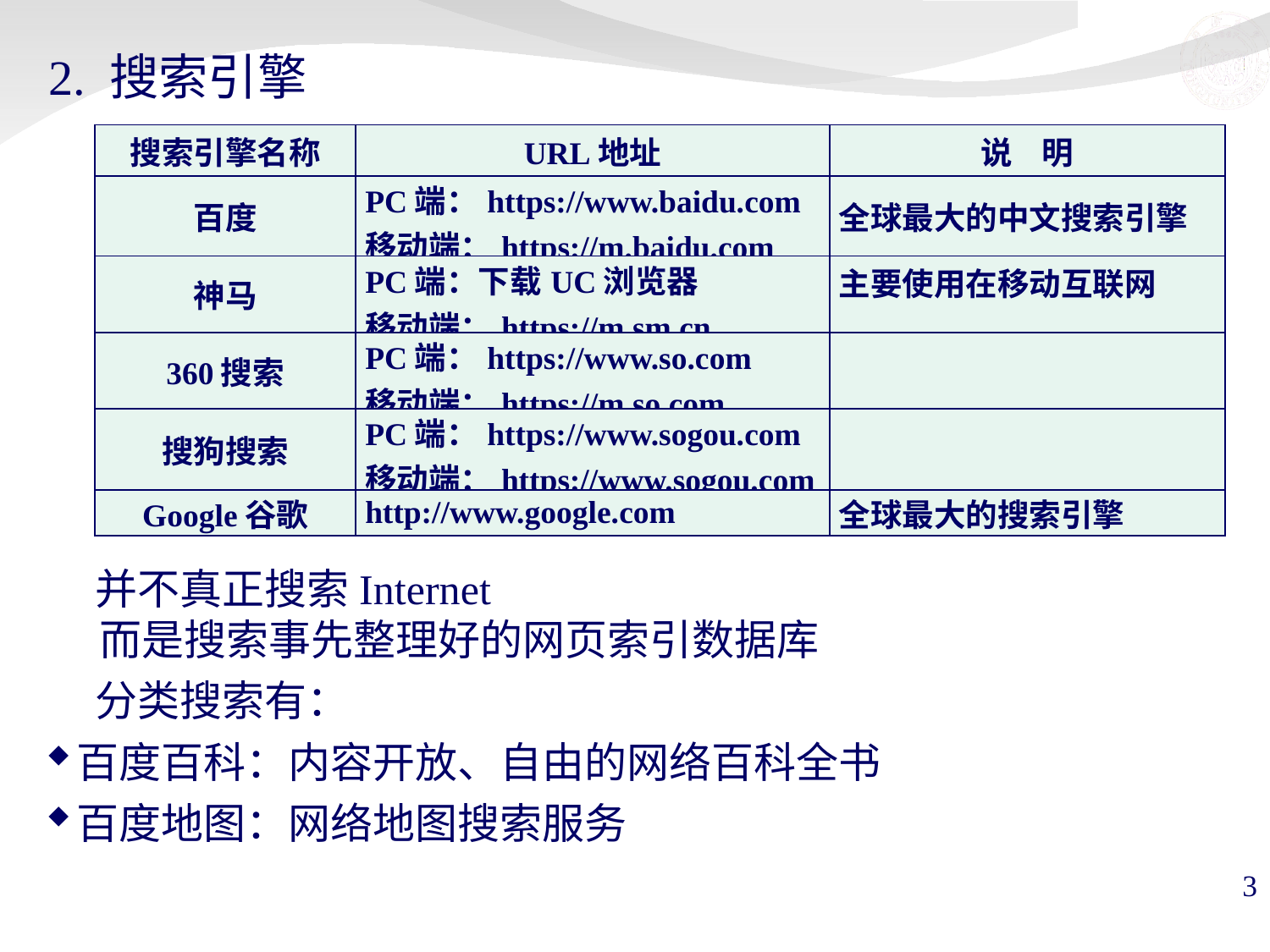

# 2. 搜索引擎
| 搜索引擎名称 | URL地址 | 说 明 |
| --- | --- | --- |
| 百度 | PC端：https://www.baidu.com 移动端：https://m.baidu.com | 全球最大的中文搜索引擎 |
| 神马 | PC端：下载UC浏览器 移动端：https://m.sm.cn | 主要使用在移动互联网 |
| 360搜索 | PC端：https://www.so.com 移动端：https://m.so.com |  |
| 搜狗搜索 | PC端：https://www.sogou.com 移动端：https://www.sogou.com |  |
| Google谷歌 | http://www.google.com | 全球最大的搜索引擎 |
    并不真正搜索Internet
    而是搜索事先整理好的网页索引数据库
    分类搜索有：
百度百科：内容开放、自由的网络百科全书
百度地图：网络地图搜索服务
3